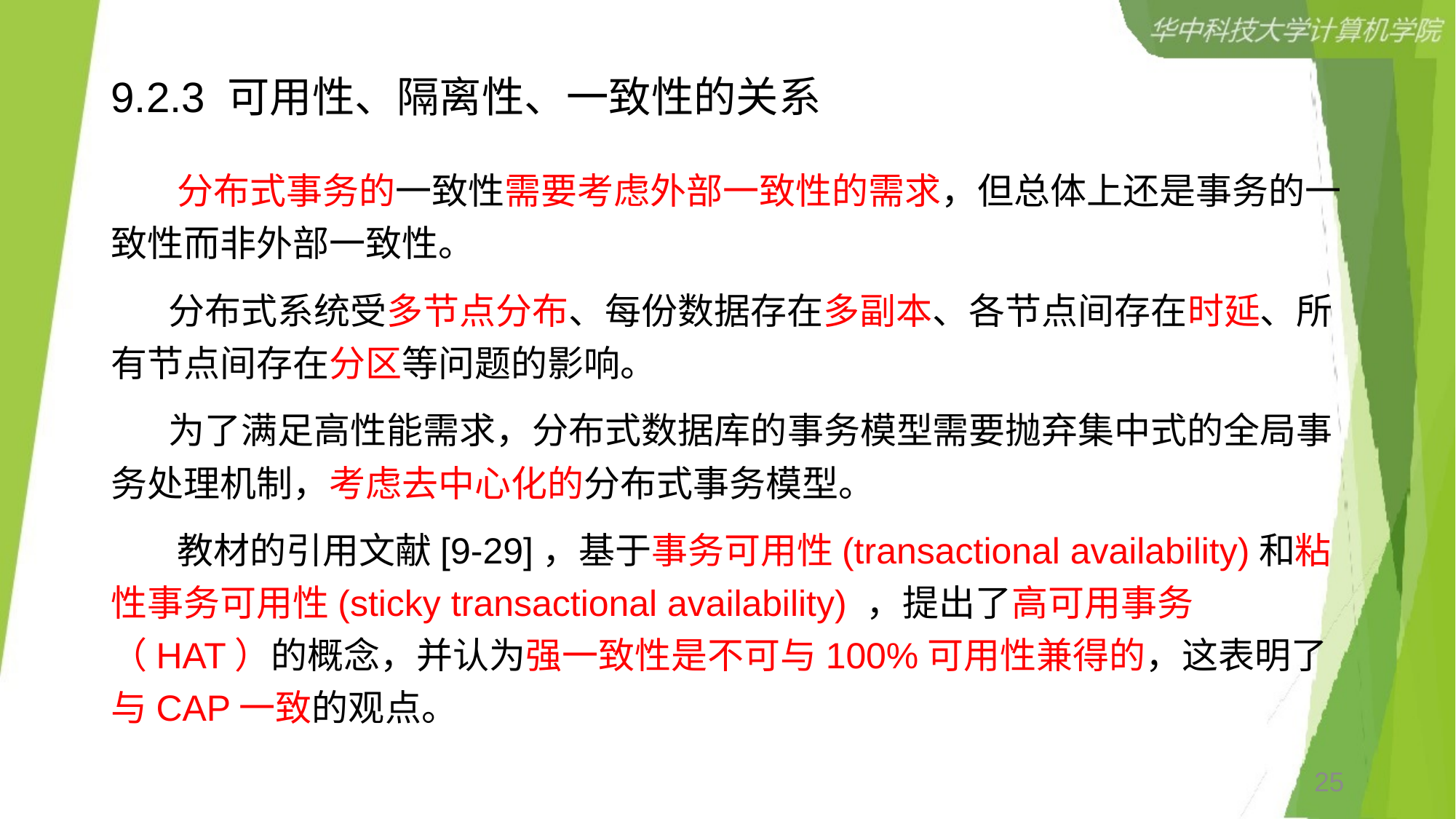

# 9.2.3 可用性、隔离性、一致性的关系
       分布式事务的一致性需要考虑外部一致性的需求，但总体上还是事务的一致性而非外部一致性。
      分布式系统受多节点分布、每份数据存在多副本、各节点间存在时延、所有节点间存在分区等问题的影响。
      为了满足高性能需求，分布式数据库的事务模型需要抛弃集中式的全局事务处理机制，考虑去中心化的分布式事务模型。
       教材的引用文献[9-29]，基于事务可用性(transactional availability)和粘性事务可用性(sticky transactional availability) ，提出了高可用事务（HAT）的概念，并认为强一致性是不可与100%可用性兼得的，这表明了与CAP一致的观点。

25